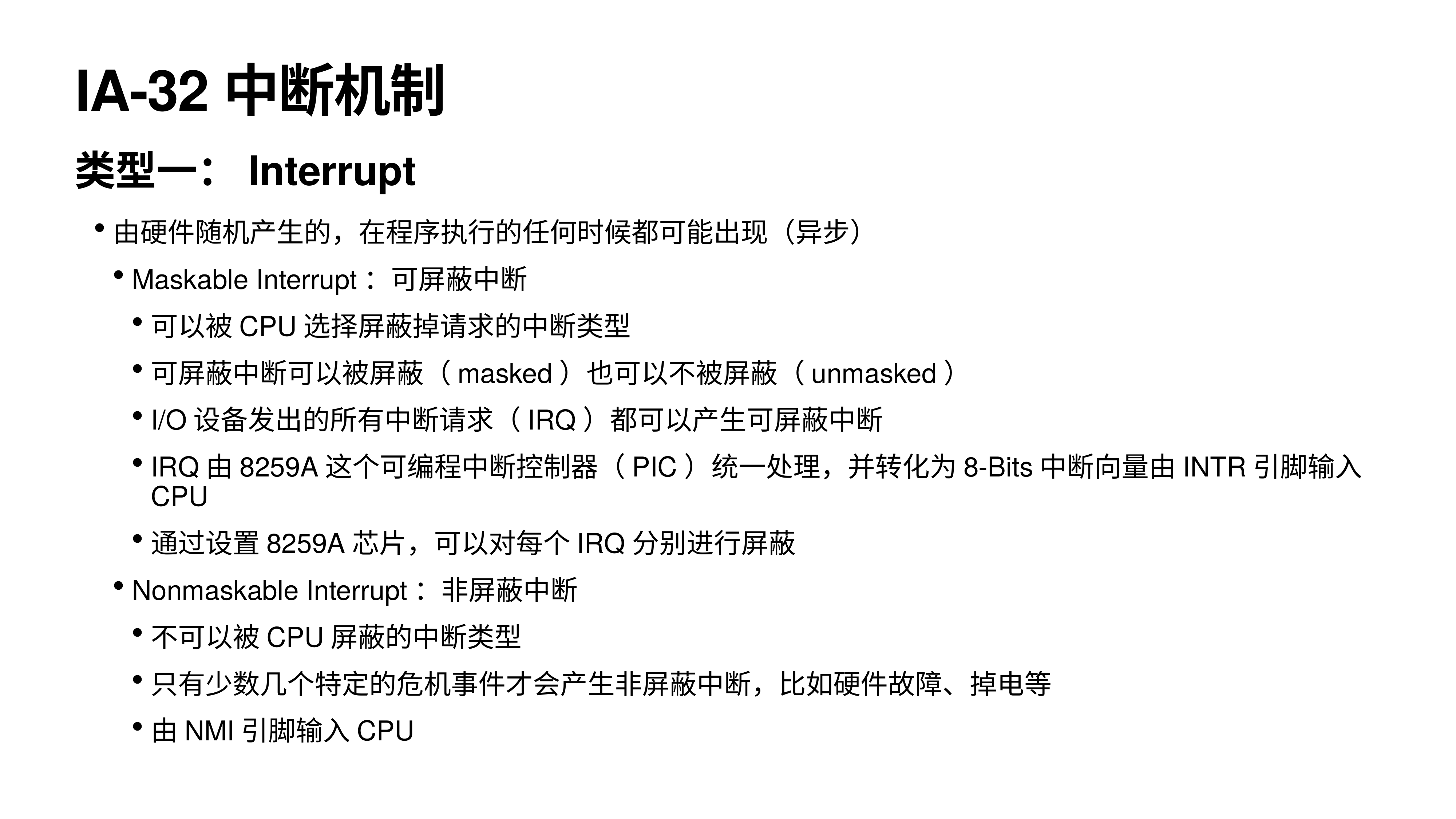

# IA-32中断机制
类型一：Interrupt

由硬件随机产生的，在程序执行的任何时候都可能出现（异步）
Maskable Interrupt：可屏蔽中断
可以被CPU选择屏蔽掉请求的中断类型
可屏蔽中断可以被屏蔽（masked）也可以不被屏蔽（unmasked）
I/O设备发出的所有中断请求（IRQ）都可以产生可屏蔽中断
IRQ由8259A这个可编程中断控制器（PIC）统一处理，并转化为8-Bits中断向量由INTR引脚输入CPU
通过设置8259A芯片，可以对每个IRQ分别进行屏蔽
Nonmaskable Interrupt：非屏蔽中断
不可以被CPU屏蔽的中断类型
只有少数几个特定的危机事件才会产生非屏蔽中断，比如硬件故障、掉电等
由NMI引脚输入CPU